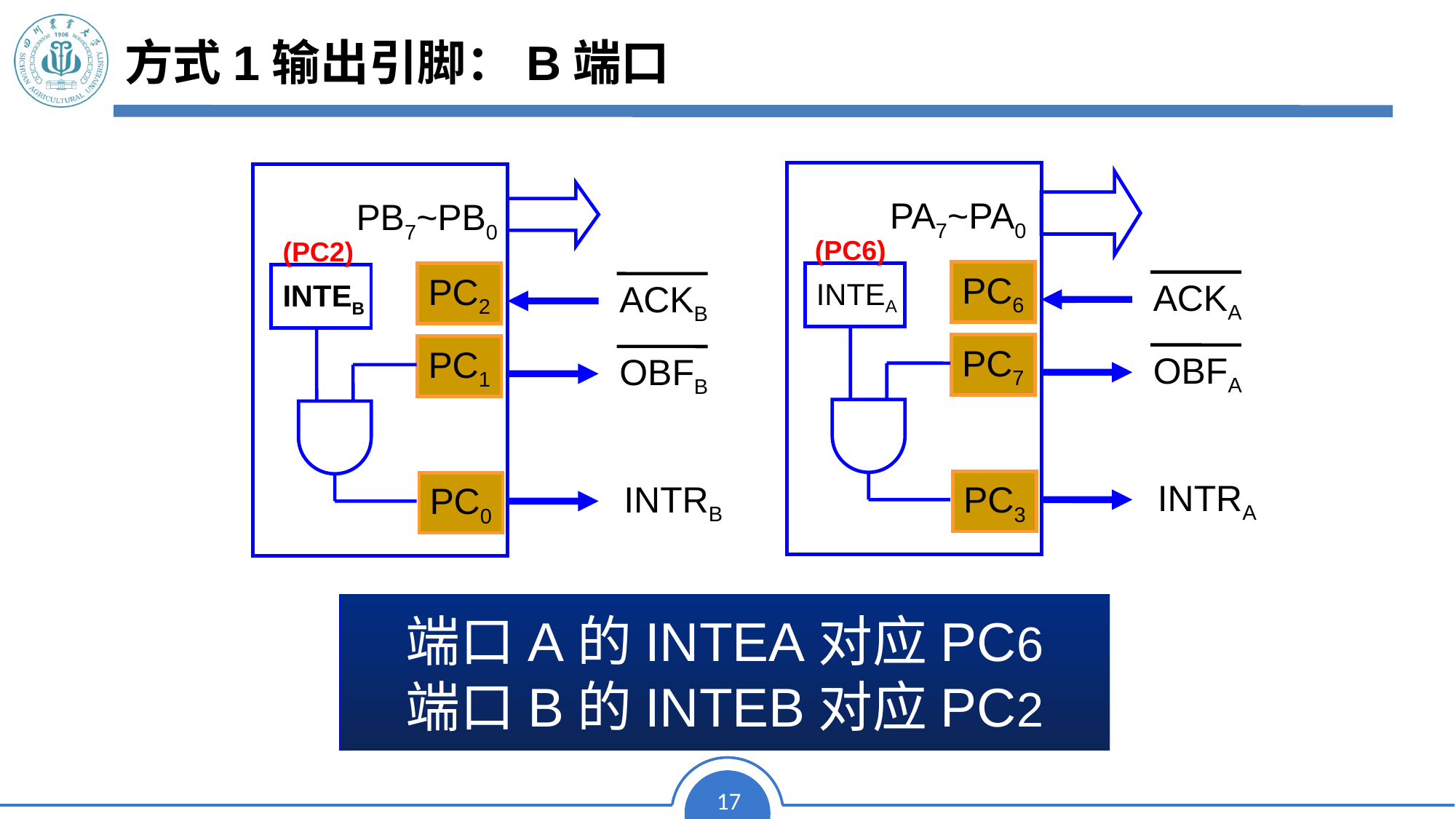

# 方式1输出引脚：B端口

PA7~PA0

PC6
INTEA
ACKA

PC7
OBFA

INTRA

PC3

PB7~PB0

PC2
INTEB
ACKB

PC1
OBFB

INTRB

PC0

(PC6)
(PC2)
比较
端口A的INTEA对应PC6
端口B的INTEB对应PC2